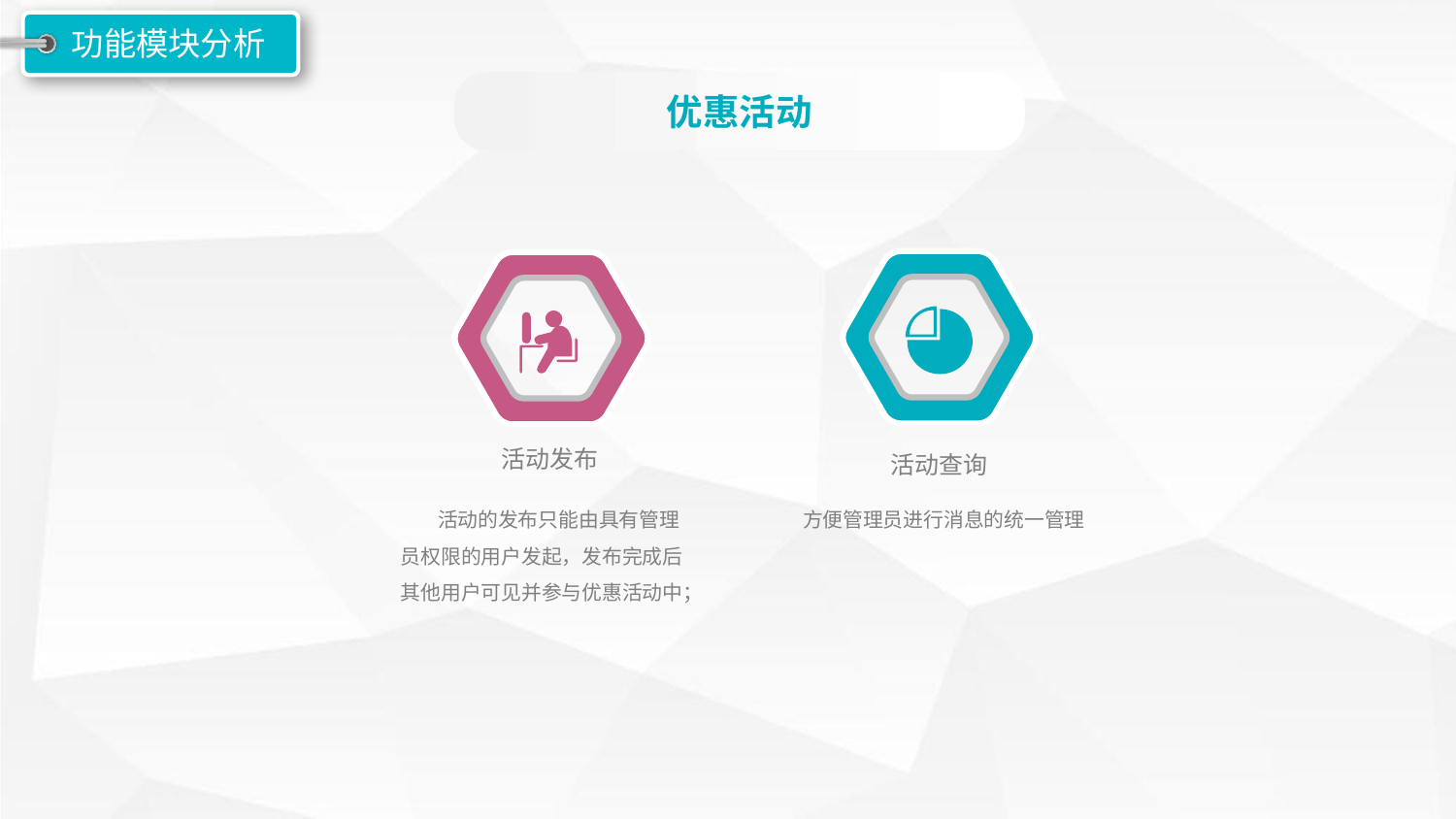

功能模块分析

优惠活动

活动发布
活动查询
       活动的发布只能由具有管理员权限的用户发起，发布完成后其他用户可见并参与优惠活动中；
方便管理员进行消息的统一管理